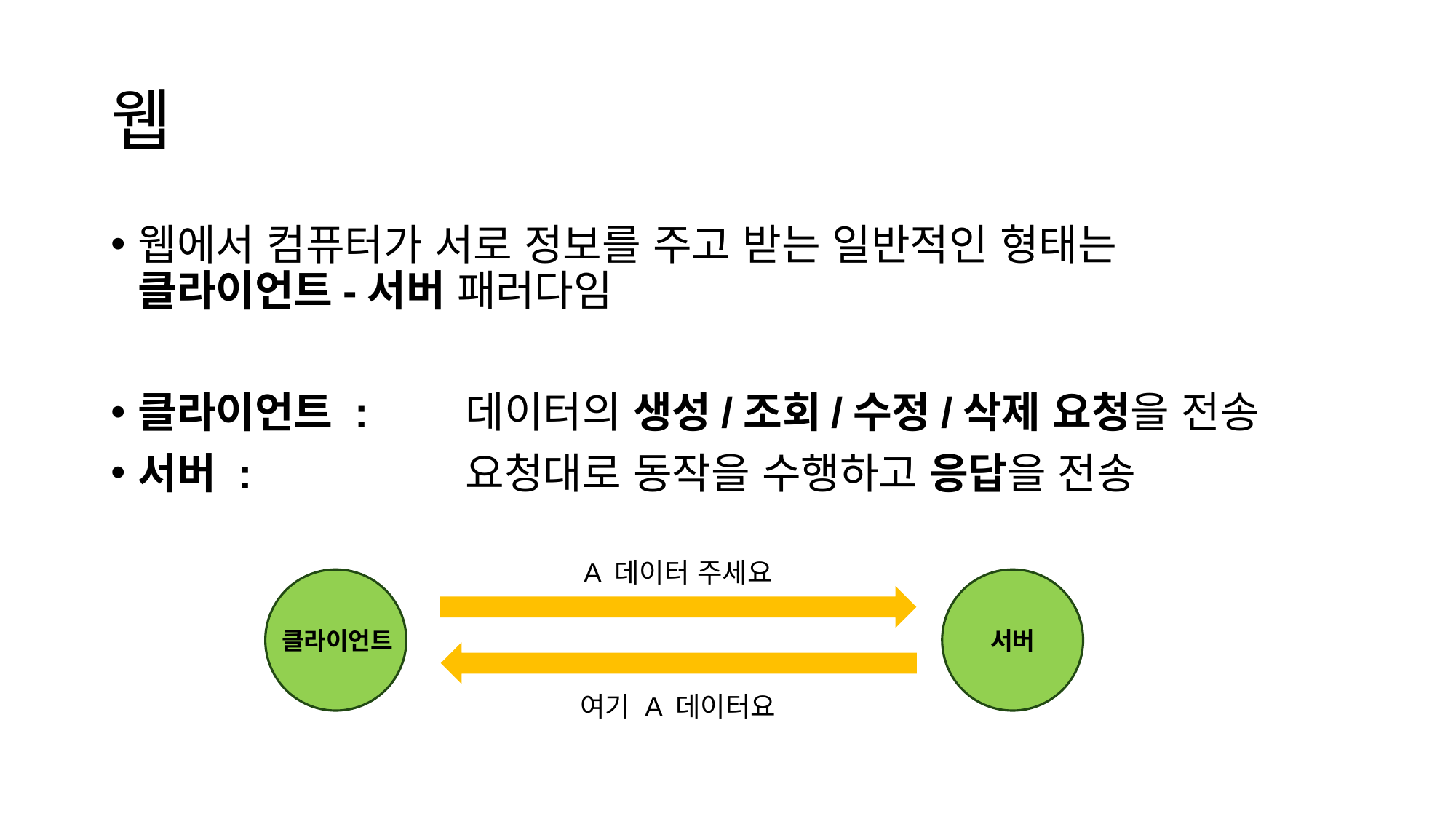

# 웹
웹에서 컴퓨터가 서로 정보를 주고 받는 일반적인 형태는
클라이언트-서버 패러다임

클라이언트 : 	데이터의 생성/조회/수정/삭제 요청을 전송
서버 : 		요청대로 동작을 수행하고 응답을 전송
A 데이터 주세요

서버

클라이언트

여기 A 데이터요